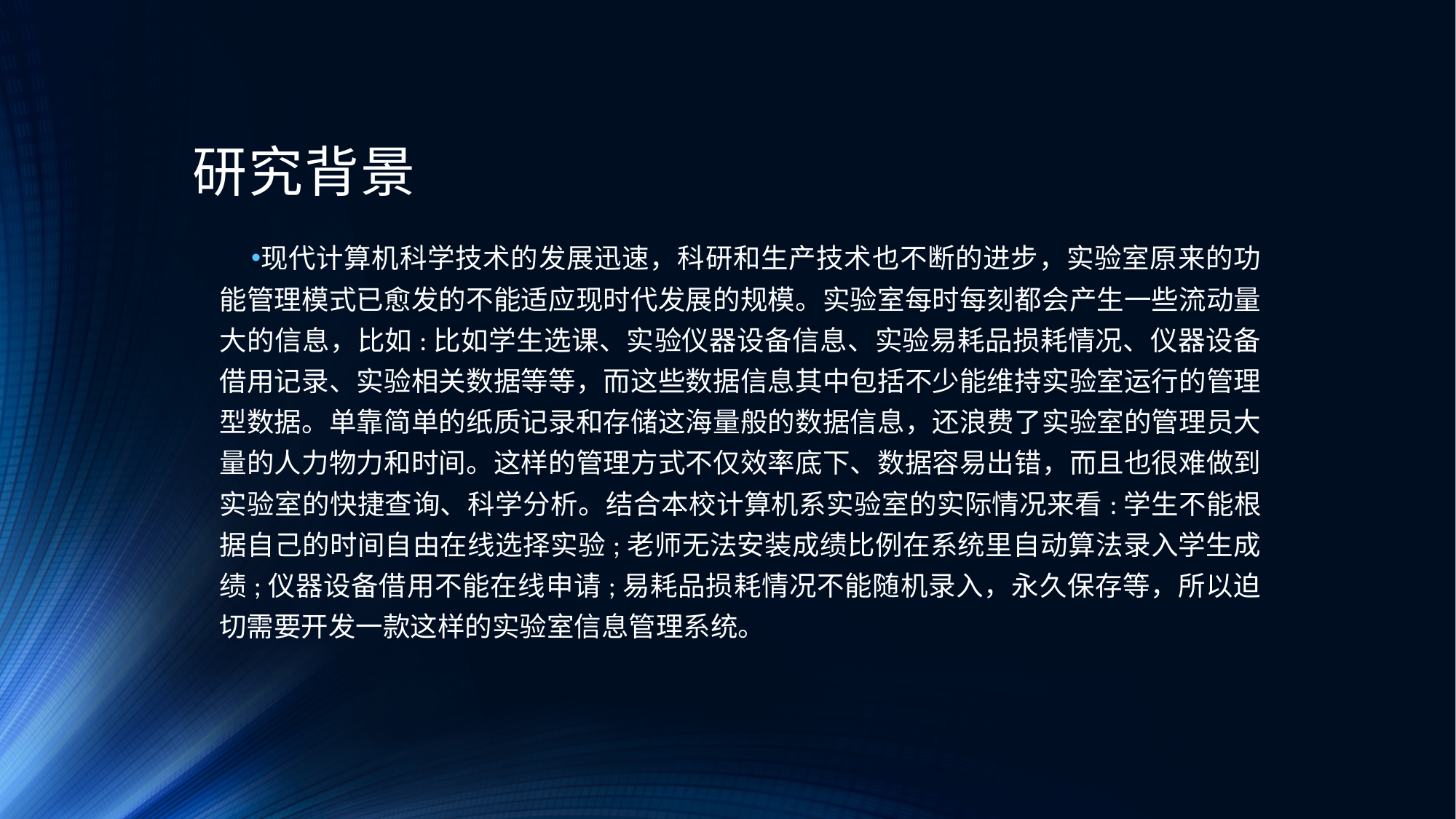

# 研究背景
现代计算机科学技术的发展迅速，科研和生产技术也不断的进步，实验室原来的功能管理模式已愈发的不能适应现时代发展的规模。实验室每时每刻都会产生一些流动量大的信息，比如:比如学生选课、实验仪器设备信息、实验易耗品损耗情况、仪器设备借用记录、实验相关数据等等，而这些数据信息其中包括不少能维持实验室运行的管理型数据。单靠简单的纸质记录和存储这海量般的数据信息，还浪费了实验室的管理员大量的人力物力和时间。这样的管理方式不仅效率底下、数据容易出错，而且也很难做到实验室的快捷查询、科学分析。结合本校计算机系实验室的实际情况来看:学生不能根据自己的时间自由在线选择实验;老师无法安装成绩比例在系统里自动算法录入学生成绩;仪器设备借用不能在线申请;易耗品损耗情况不能随机录入，永久保存等，所以迫切需要开发一款这样的实验室信息管理系统。